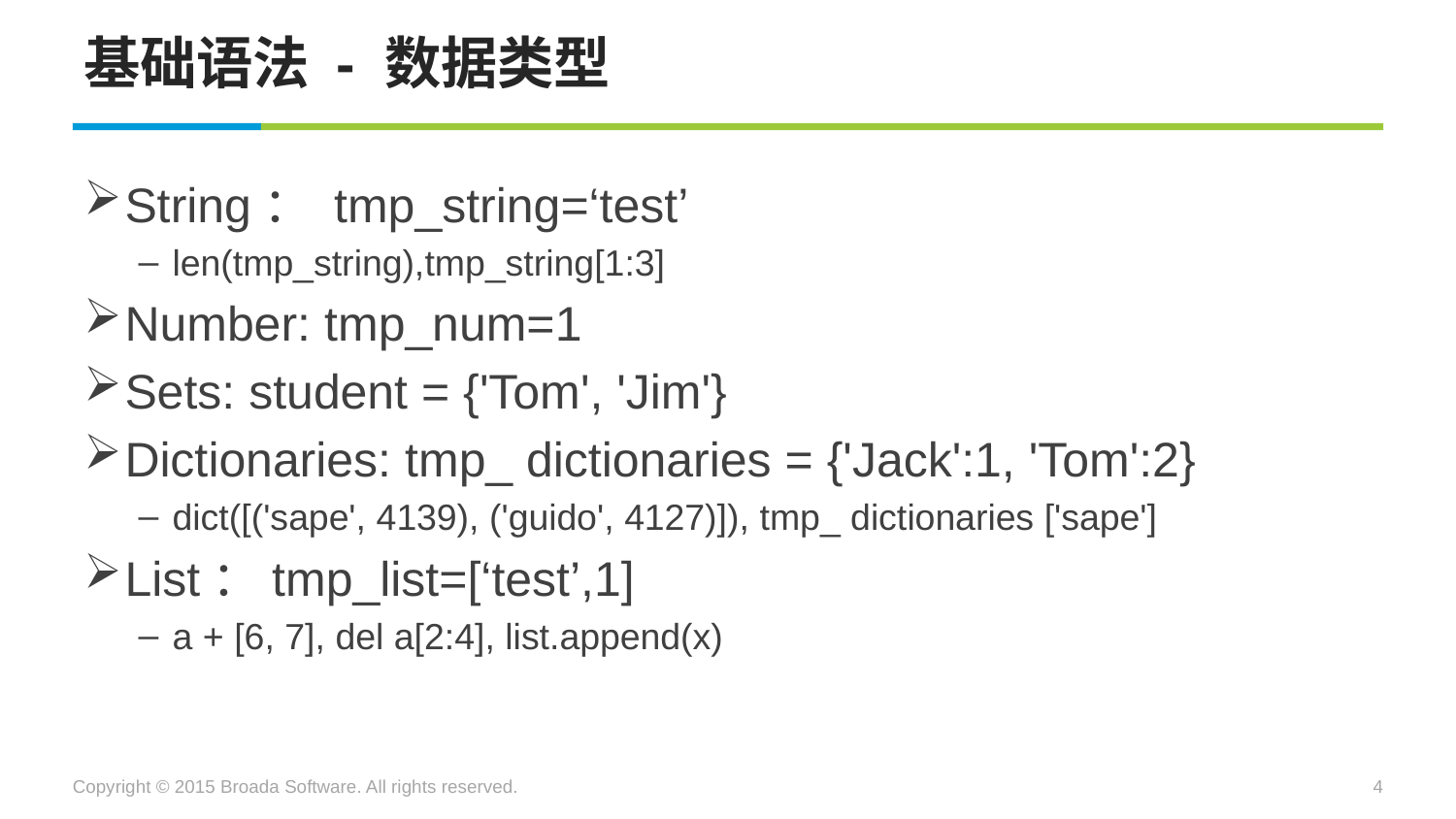

# 基础语法 - 数据类型
String： tmp_string=‘test’
len(tmp_string),tmp_string[1:3]
Number: tmp_num=1
Sets: student = {'Tom', 'Jim'}
Dictionaries: tmp_ dictionaries = {'Jack':1, 'Tom':2}
dict([('sape', 4139), ('guido', 4127)]), tmp_ dictionaries ['sape']
List：tmp_list=[‘test’,1]
a + [6, 7], del a[2:4], list.append(x)